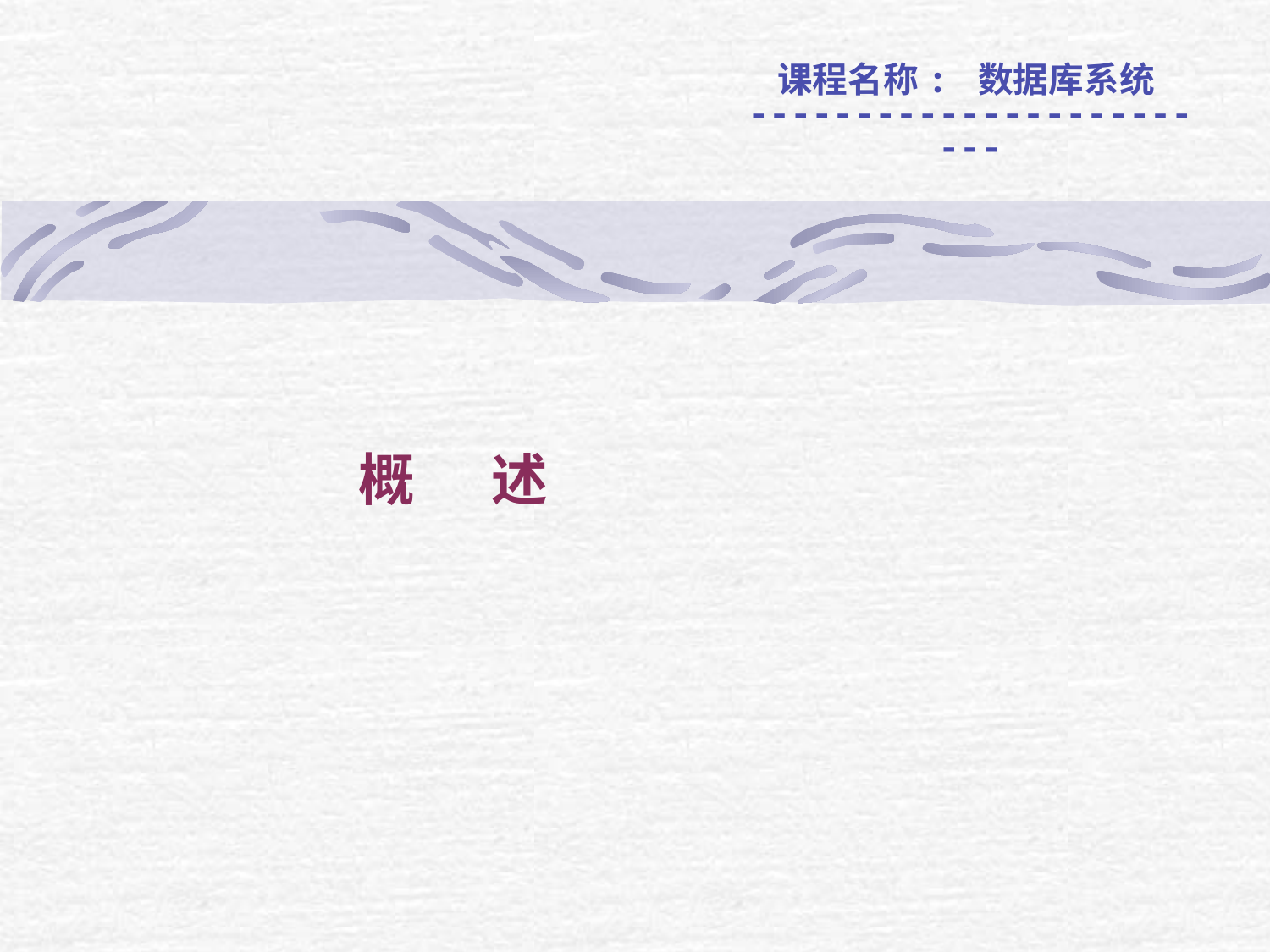

课程名称: 数据库系统
------------------------
# 概      述
1